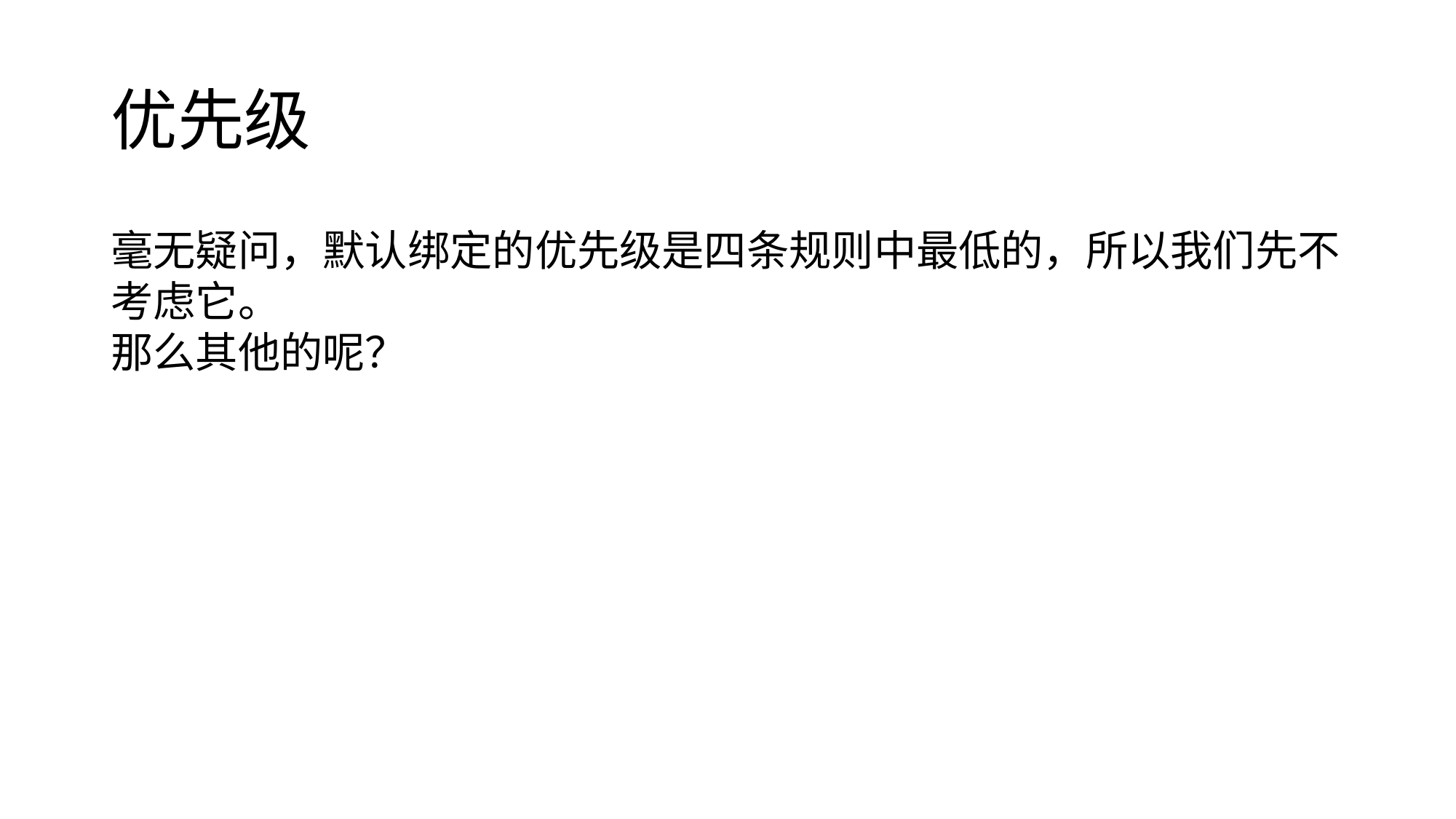

# 优先级
毫无疑问，默认绑定的优先级是四条规则中最低的，所以我们先不考虑它。
那么其他的呢？